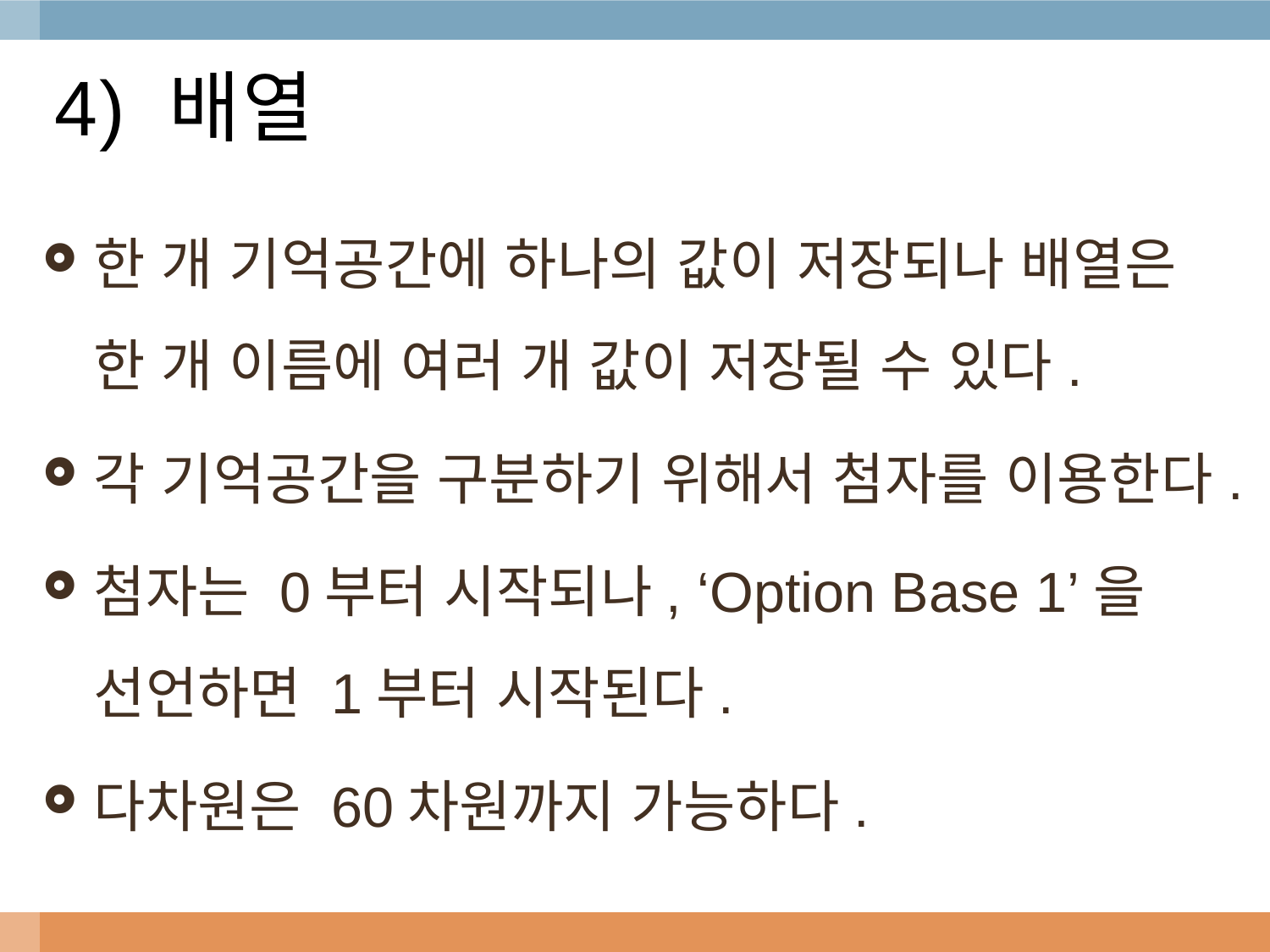

# 4) 배열
한 개 기억공간에 하나의 값이 저장되나 배열은 한 개 이름에 여러 개 값이 저장될 수 있다.
각 기억공간을 구분하기 위해서 첨자를 이용한다.
첨자는 0부터 시작되나, ‘Option Base 1’을  선언하면 1부터 시작된다.
다차원은 60차원까지 가능하다.